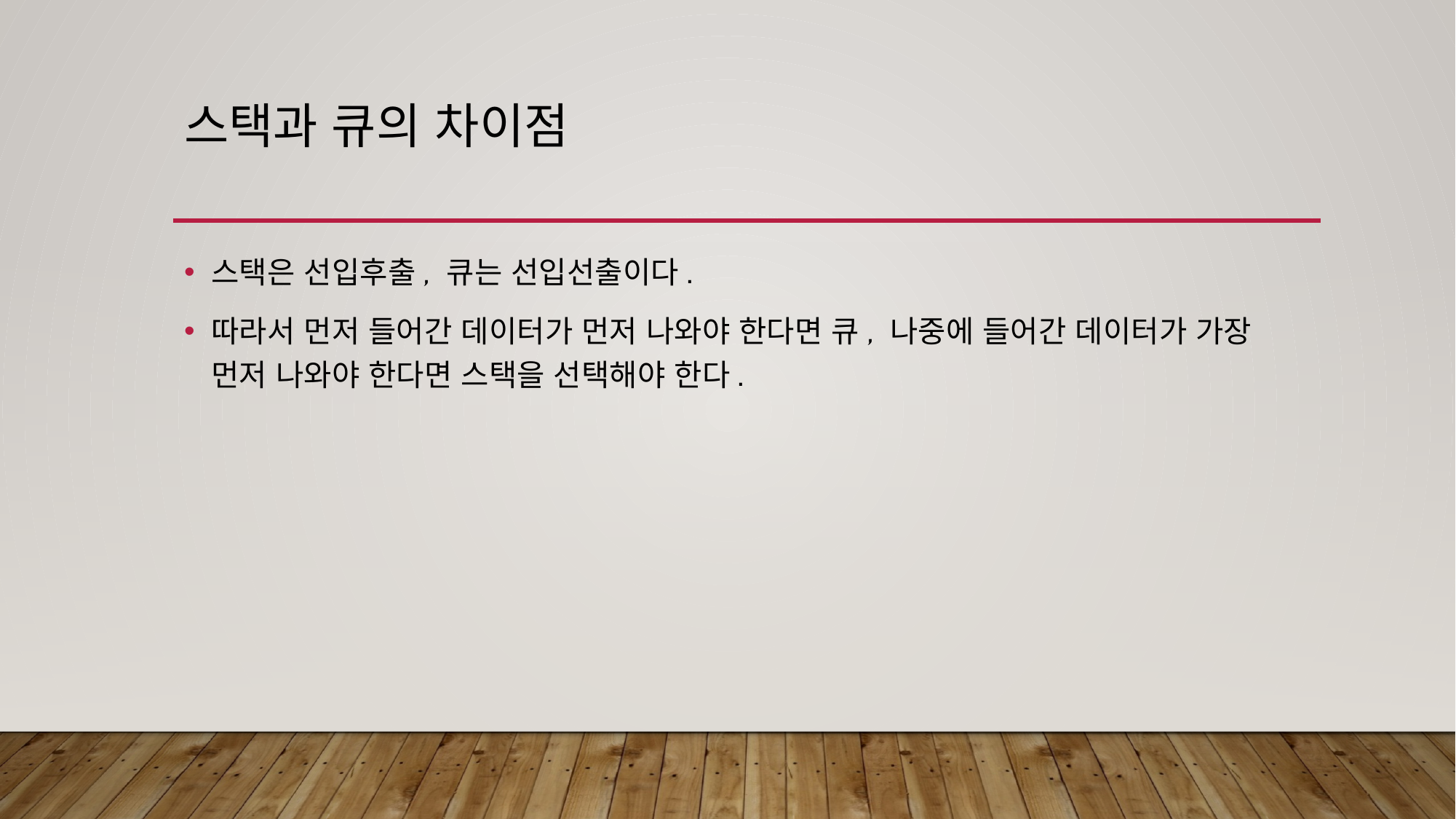

# 스택과 큐의 차이점
스택은 선입후출, 큐는 선입선출이다.
따라서 먼저 들어간 데이터가 먼저 나와야 한다면 큐, 나중에 들어간 데이터가 가장 먼저 나와야 한다면 스택을 선택해야 한다.